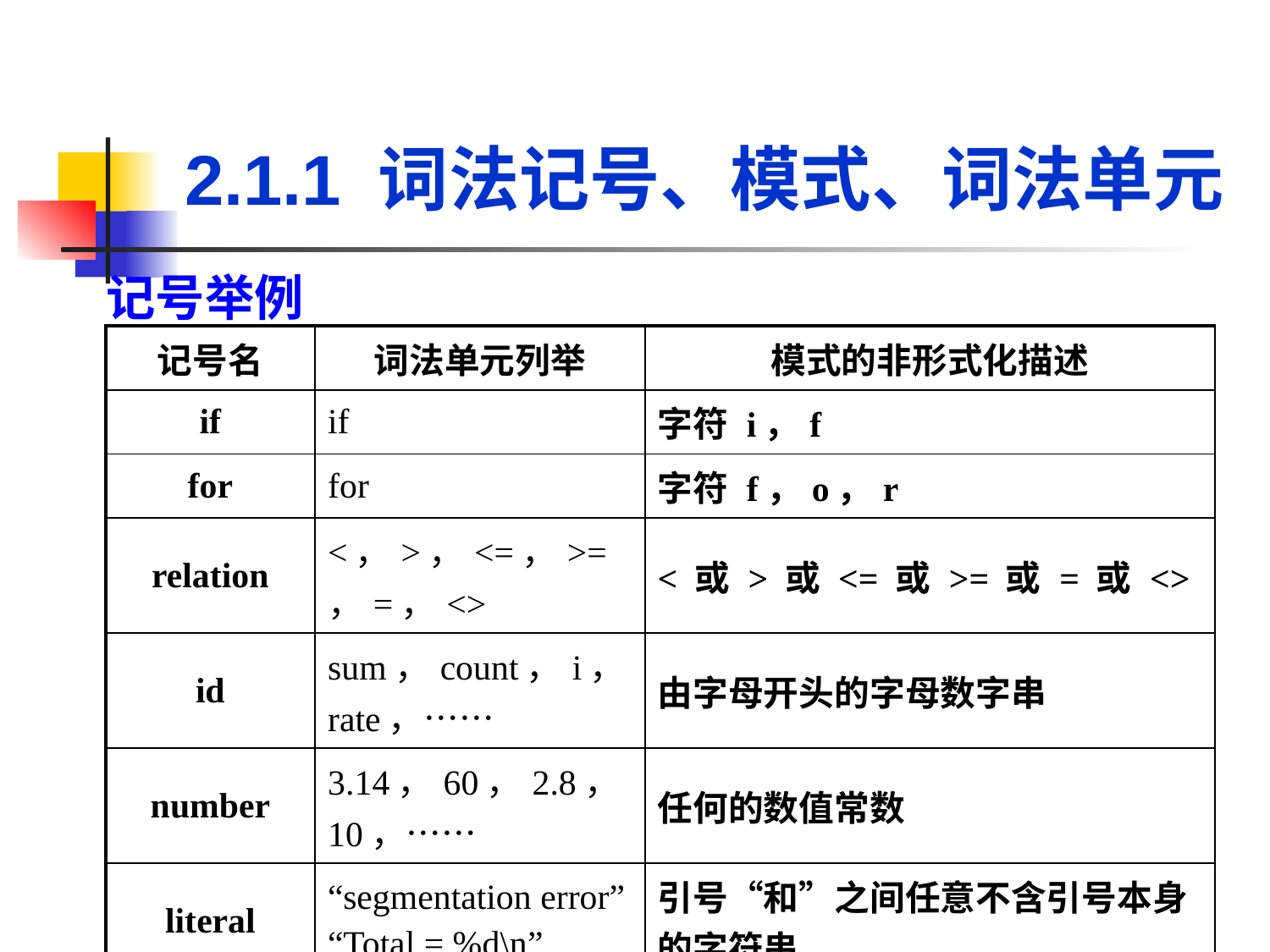

# 2.1.1 词法记号、模式、词法单元
记号举例
| 记号名 | 词法单元列举 | 模式的非形式化描述 |
| --- | --- | --- |
| if | if | 字符 i，f |
| for | for | 字符 f，o，r |
| relation | <，>，<=，>=，=，<> | < 或 > 或 <= 或 >= 或 = 或 <> |
| id | sum，count，i，rate，…… | 由字母开头的字母数字串 |
| number | 3.14，60，2.8，10，…… | 任何的数值常数 |
| literal | “segmentation error” “Total = %d\n” | 引号“和”之间任意不含引号本身的字符串 |